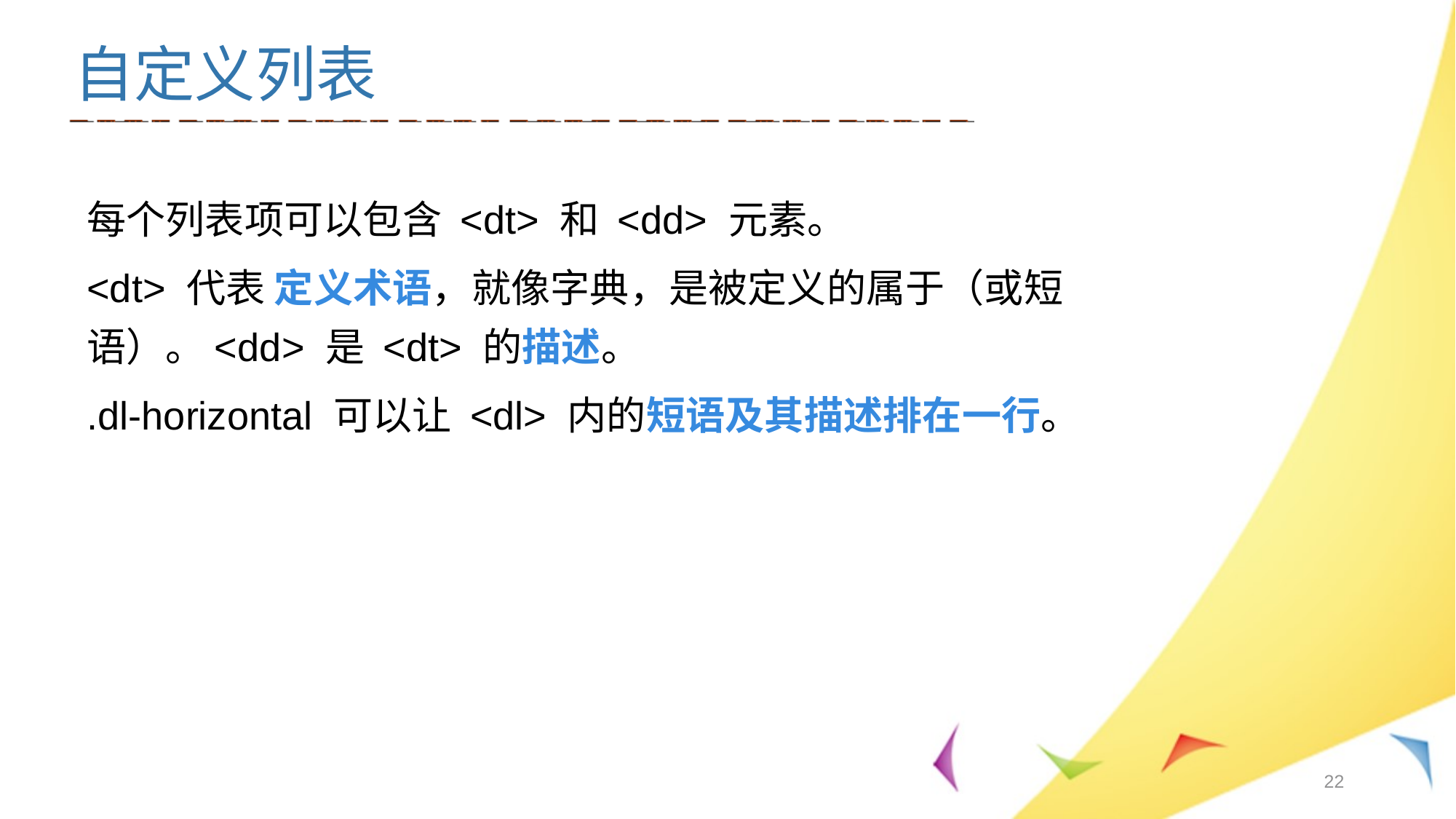

自定义列表
每个列表项可以包含 <dt> 和 <dd> 元素。
<dt> 代表 定义术语，就像字典，是被定义的属于（或短语）。<dd> 是 <dt> 的描述。
.dl-horizontal 可以让 <dl> 内的短语及其描述排在一行。
22